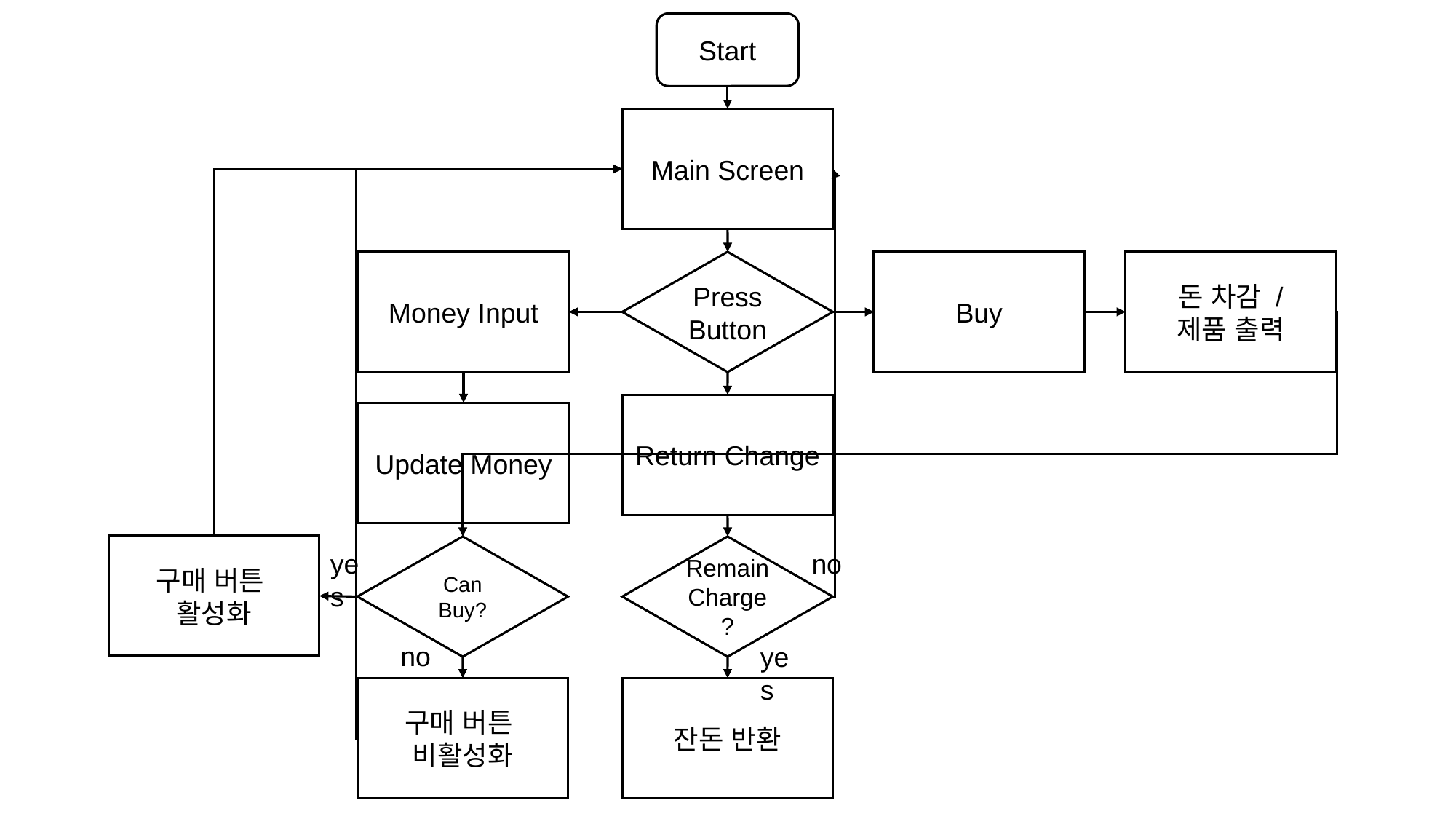

Start
Main Screen
Money Input
Press Button
Buy
돈 차감 /
제품 출력
Return Change
Update Money
구매 버튼
활성화
Can Buy?
Remain Charge?
yes
no
no
yes
구매 버튼
비활성화
잔돈 반환